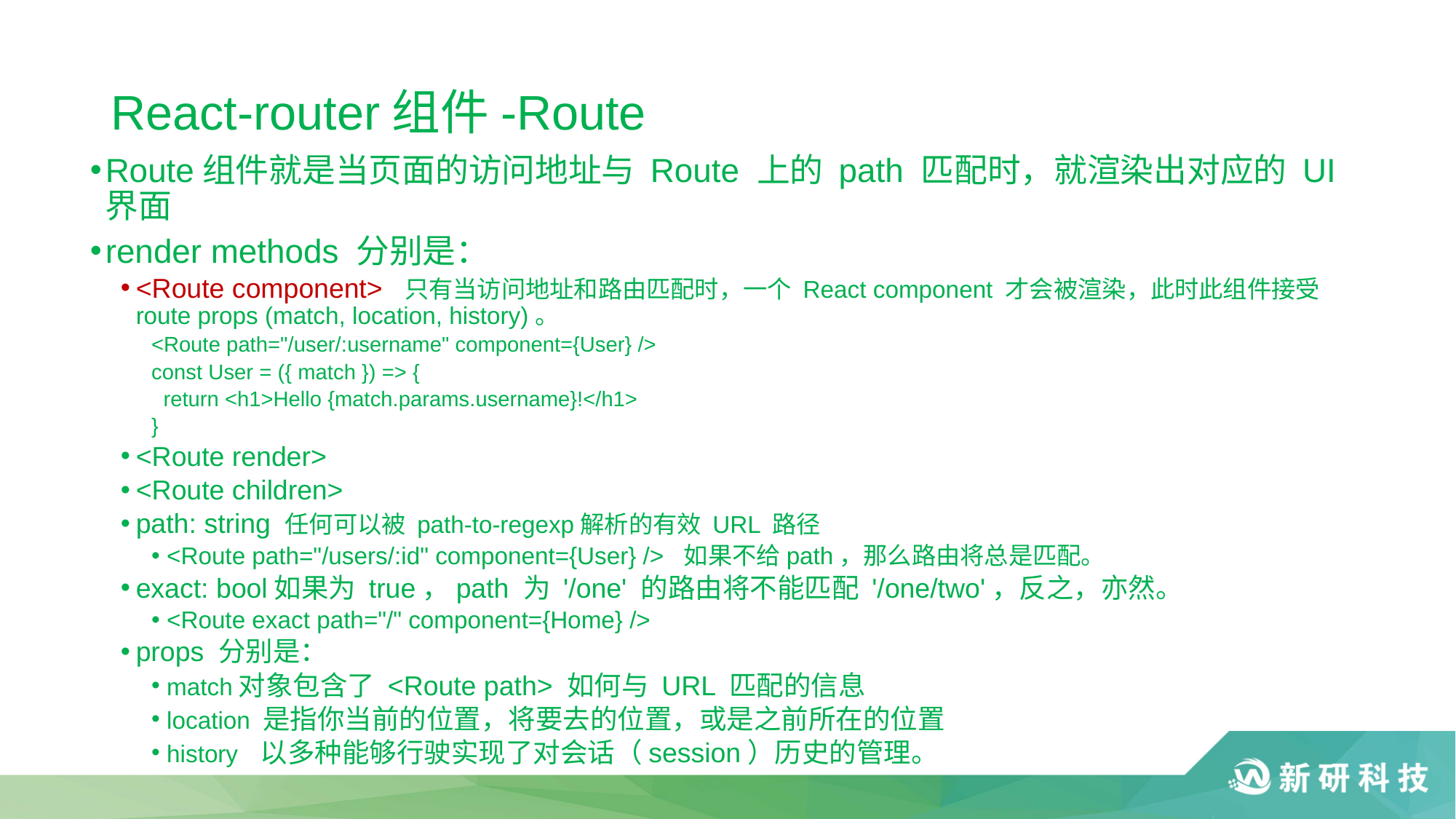

# React-router组件-Route
Route组件就是当页面的访问地址与 Route 上的 path 匹配时，就渲染出对应的 UI 界面
render methods 分别是：
<Route component>  只有当访问地址和路由匹配时，一个 React component 才会被渲染，此时此组件接受 route props (match, location, history)。
<Route path="/user/:username" component={User} />
const User = ({ match }) => {
  return <h1>Hello {match.params.username}!</h1>
}
<Route render>
<Route children>
path: string 任何可以被 path-to-regexp解析的有效 URL 路径
<Route path="/users/:id" component={User} />  如果不给path，那么路由将总是匹配。
exact: bool如果为 true，path 为 '/one' 的路由将不能匹配 '/one/two'，反之，亦然。
<Route exact path="/" component={Home} />
props 分别是：
match对象包含了 <Route path> 如何与 URL 匹配的信息
location 是指你当前的位置，将要去的位置，或是之前所在的位置
history  以多种能够行驶实现了对会话（session）历史的管理。